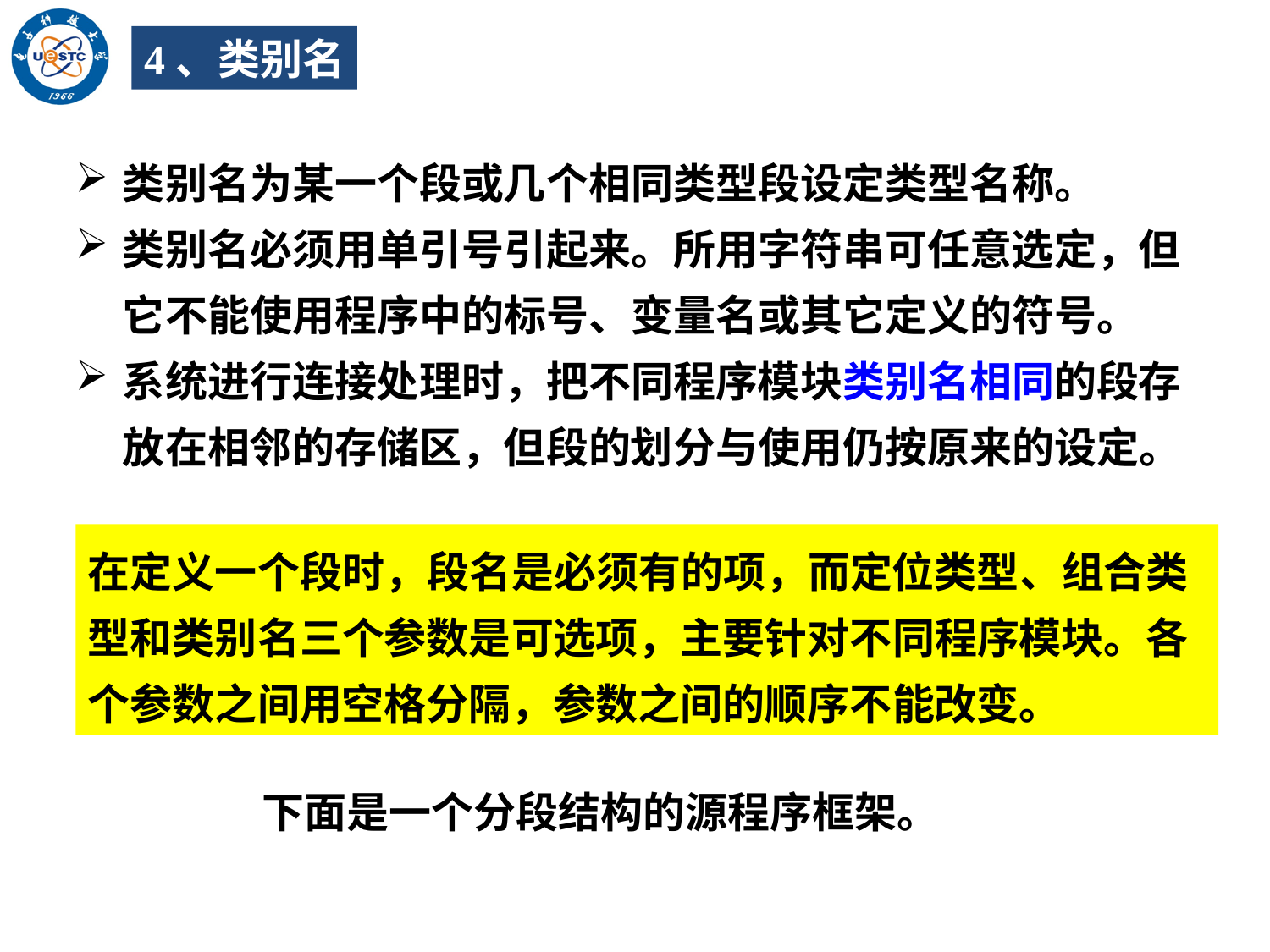

4、类别名
类别名为某一个段或几个相同类型段设定类型名称。
类别名必须用单引号引起来。所用字符串可任意选定，但它不能使用程序中的标号、变量名或其它定义的符号。
系统进行连接处理时，把不同程序模块类别名相同的段存放在相邻的存储区，但段的划分与使用仍按原来的设定。
在定义一个段时，段名是必须有的项，而定位类型、组合类型和类别名三个参数是可选项，主要针对不同程序模块。各个参数之间用空格分隔，参数之间的顺序不能改变。
下面是一个分段结构的源程序框架。